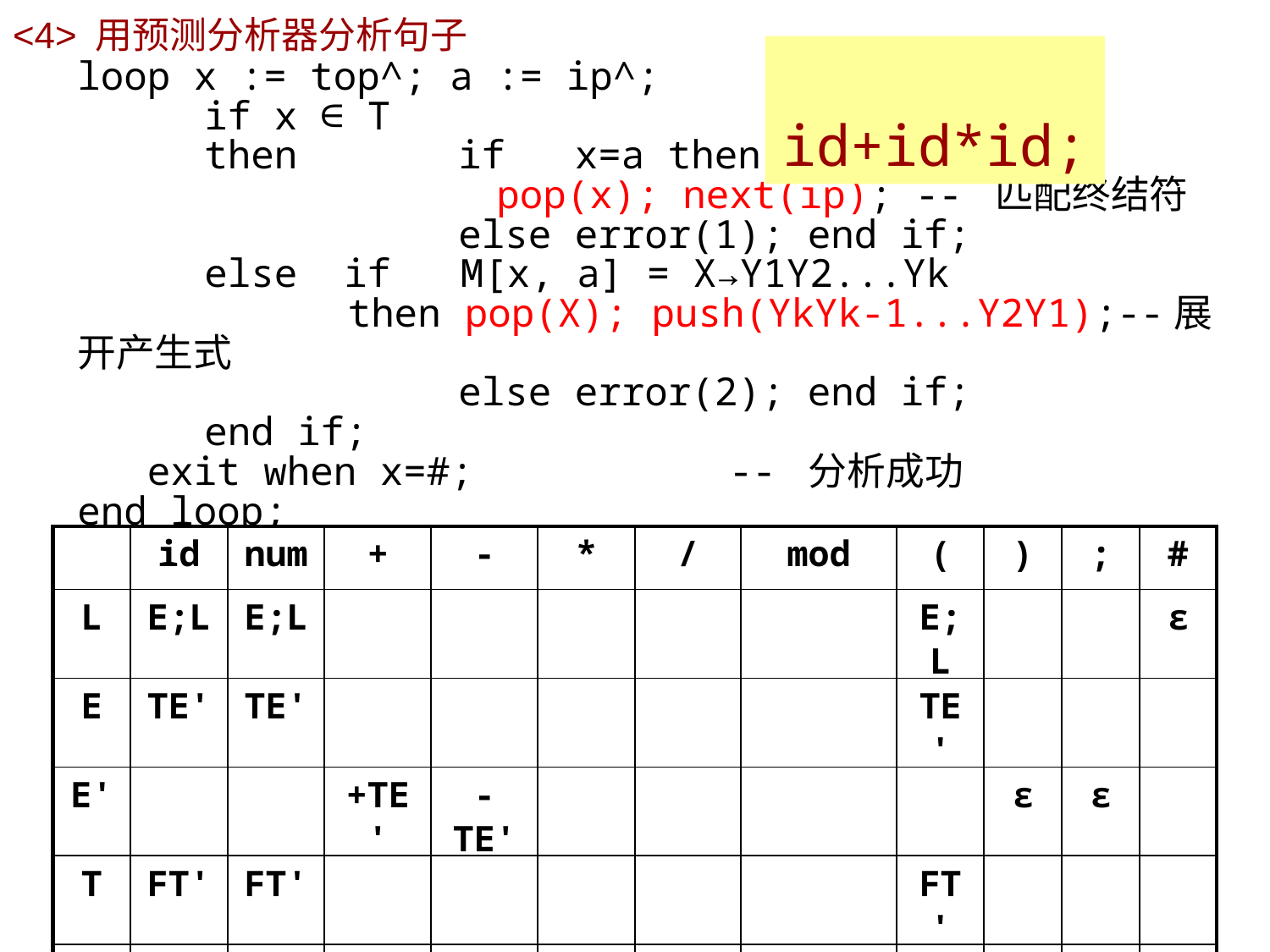

# <4> 用预测分析器分析句子
 id+id*id;
loop x := top^; a := ip^;
	if x ∈ T
	then  	if   x=a then
                  pop(x); next(ip); -- 匹配终结符
	      	else error(1); end if;
	else  if   M[x, a] = X→Y1Y2...Yk
	      then pop(X); push(YkYk-1...Y2Y1);--展开产生式
      		else error(2); end if;
	end if;
   exit when x=#;           -- 分析成功
end loop;
|  | id | num | + | - | \* | / | mod | ( | ) | ; | # |
| --- | --- | --- | --- | --- | --- | --- | --- | --- | --- | --- | --- |
| L | E;L | E;L |  |  |  |  |  | E;L |  |  | ε |
| E | TE' | TE' |  |  |  |  |  | TE' |  |  |  |
| E' |  |  | +TE' | -TE' |  |  |  |  | ε | ε |  |
| T | FT' | FT' |  |  |  |  |  | FT' |  |  |  |
| T' |  |  | ε | ε | \*FT' | /FT' | mod FT' |  | ε | ε |  |
| F | id | num |  |  |  |  |  | (E) |  |  |  |
23